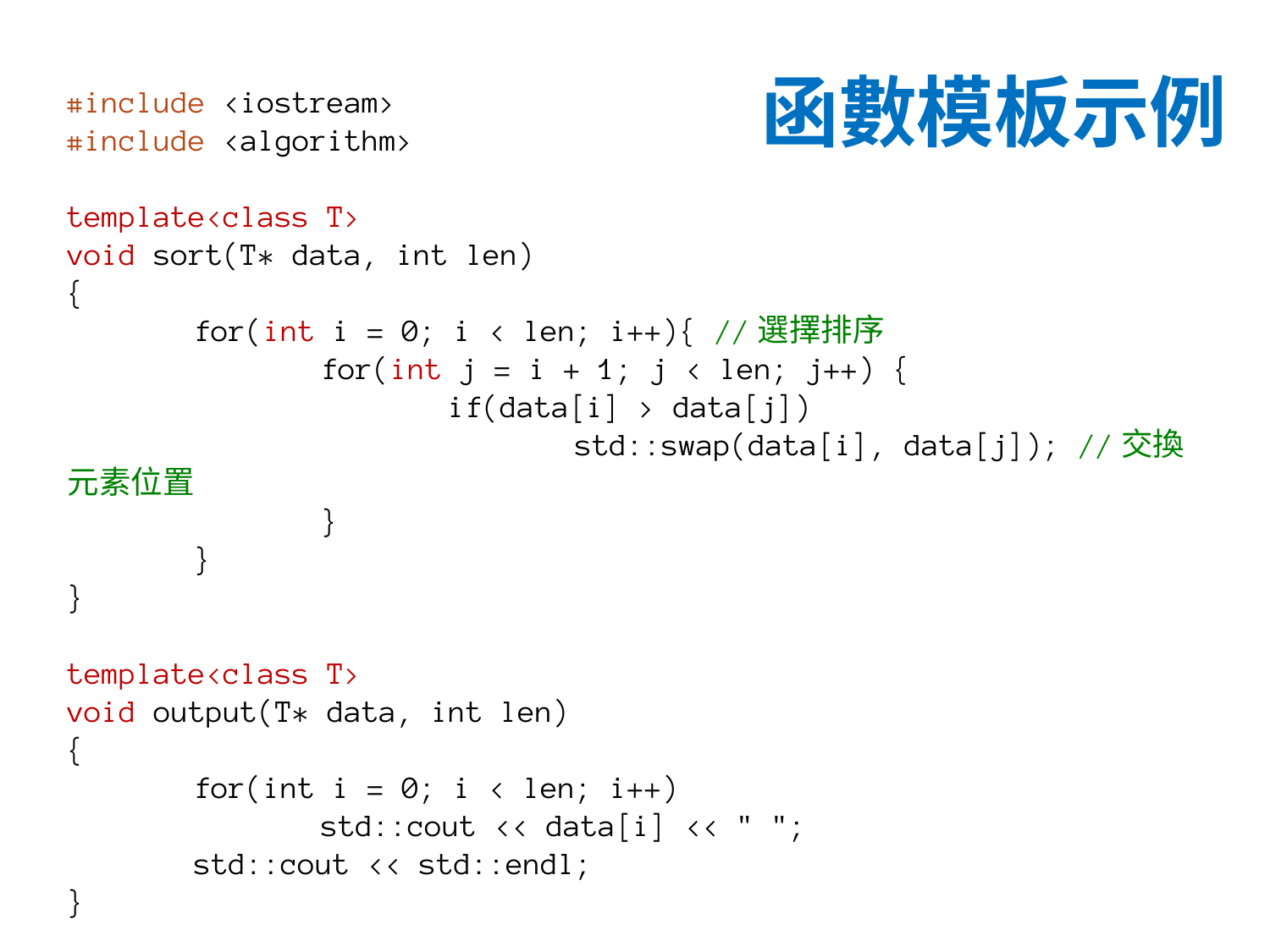

# 函數模板示例
#include <iostream>
#include <algorithm>

template<class T>
void sort(T* data, int len)
{
	for(int i = 0; i < len; i++){ //選擇排序
		for(int j = i + 1; j < len; j++) {
			if(data[i] > data[j])
				std::swap(data[i], data[j]); //交換元素位置
		}
	}
}

template<class T>
void output(T* data, int len)
{
	for(int i = 0; i < len; i++)
		std::cout << data[i] << " ";
	std::cout << std::endl;
}